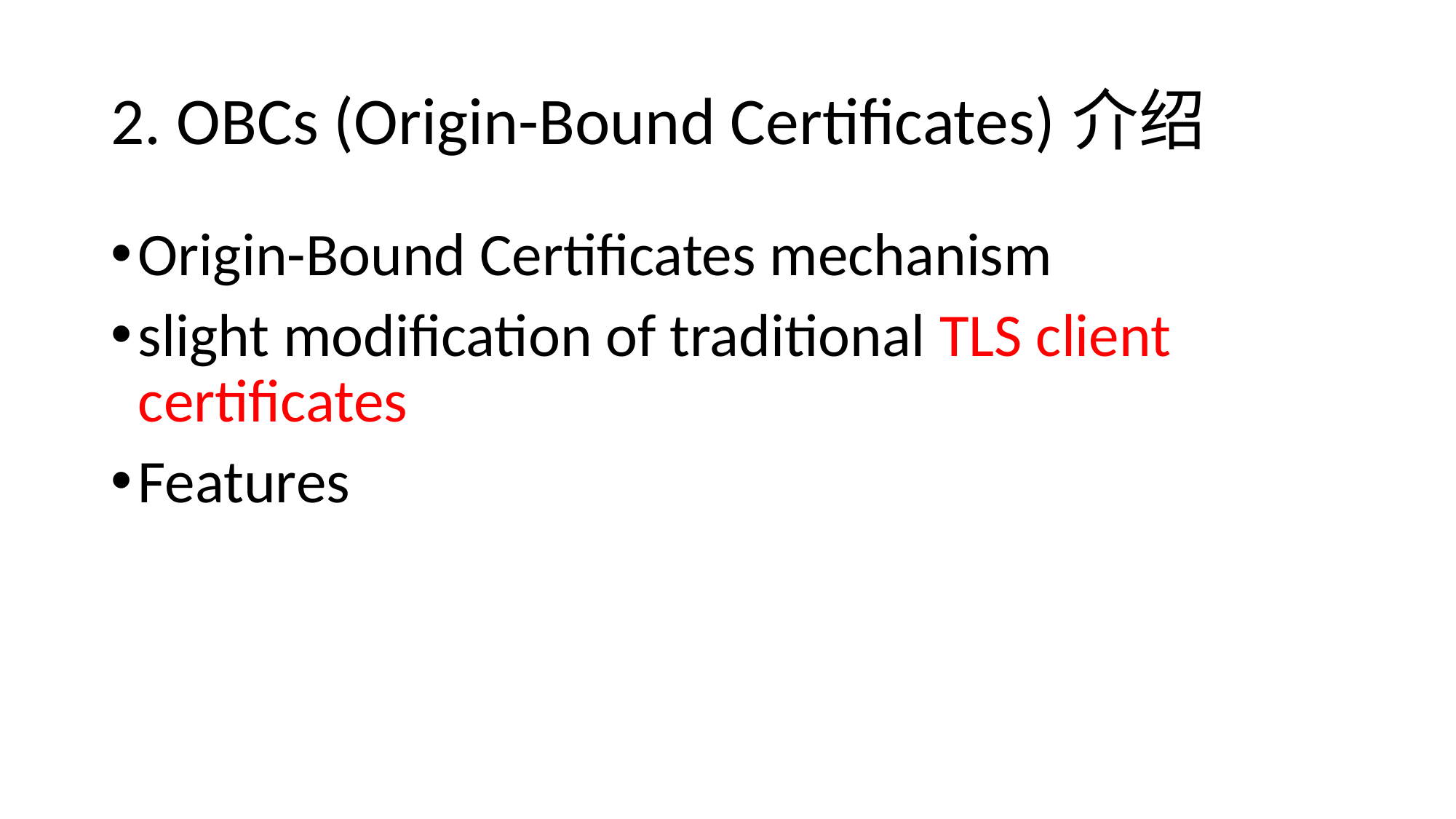

# 2. OBCs (Origin-Bound Certificates)介绍
Origin-Bound Certificates mechanism
slight modification of traditional TLS client certificates
Features